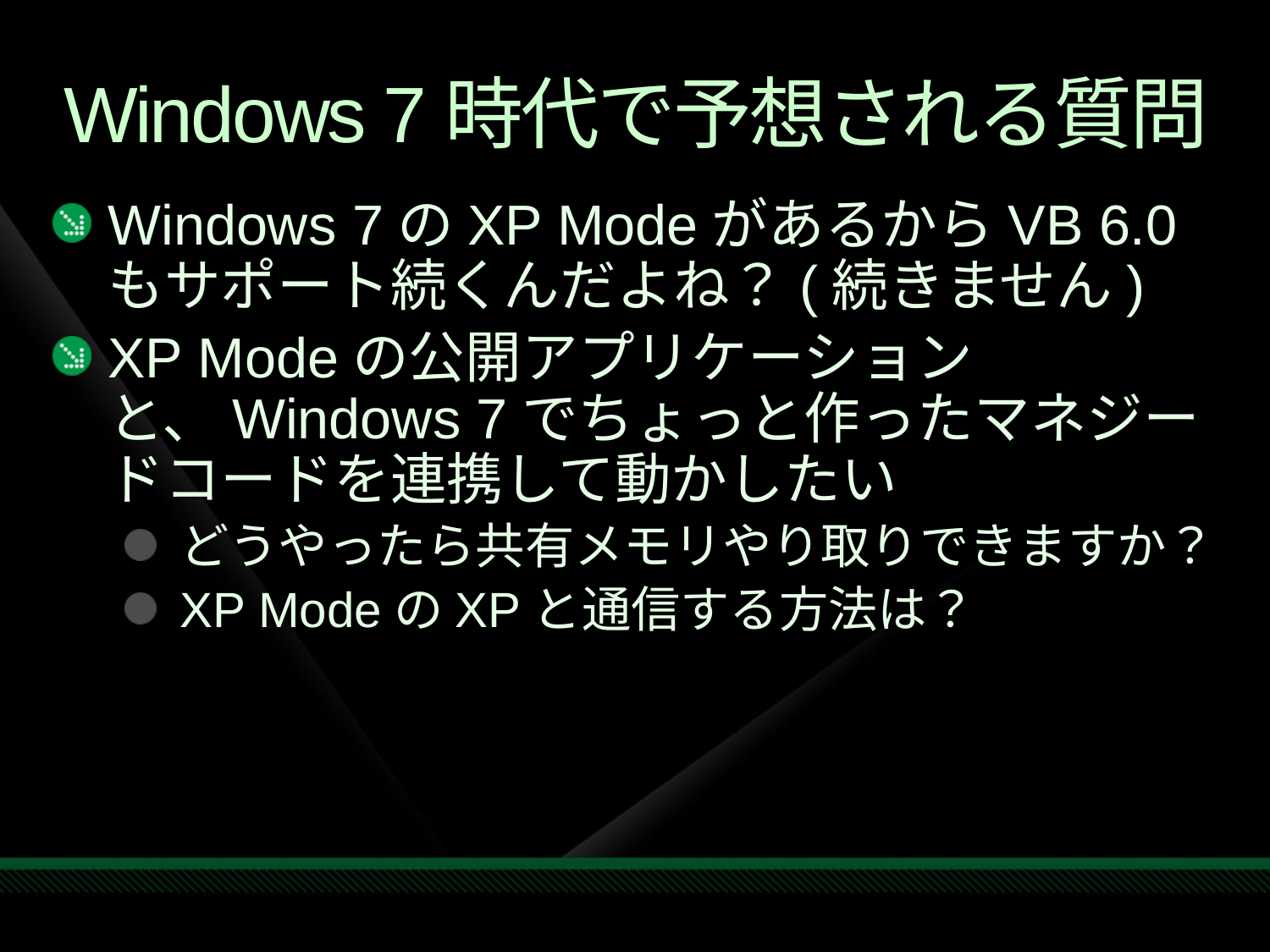

# Windows 7時代で予想される質問
Windows 7のXP ModeがあるからVB 6.0もサポート続くんだよね？(続きません)
XP Modeの公開アプリケーションと、Windows 7でちょっと作ったマネジードコードを連携して動かしたい
どうやったら共有メモリやり取りできますか？
XP ModeのXPと通信する方法は？